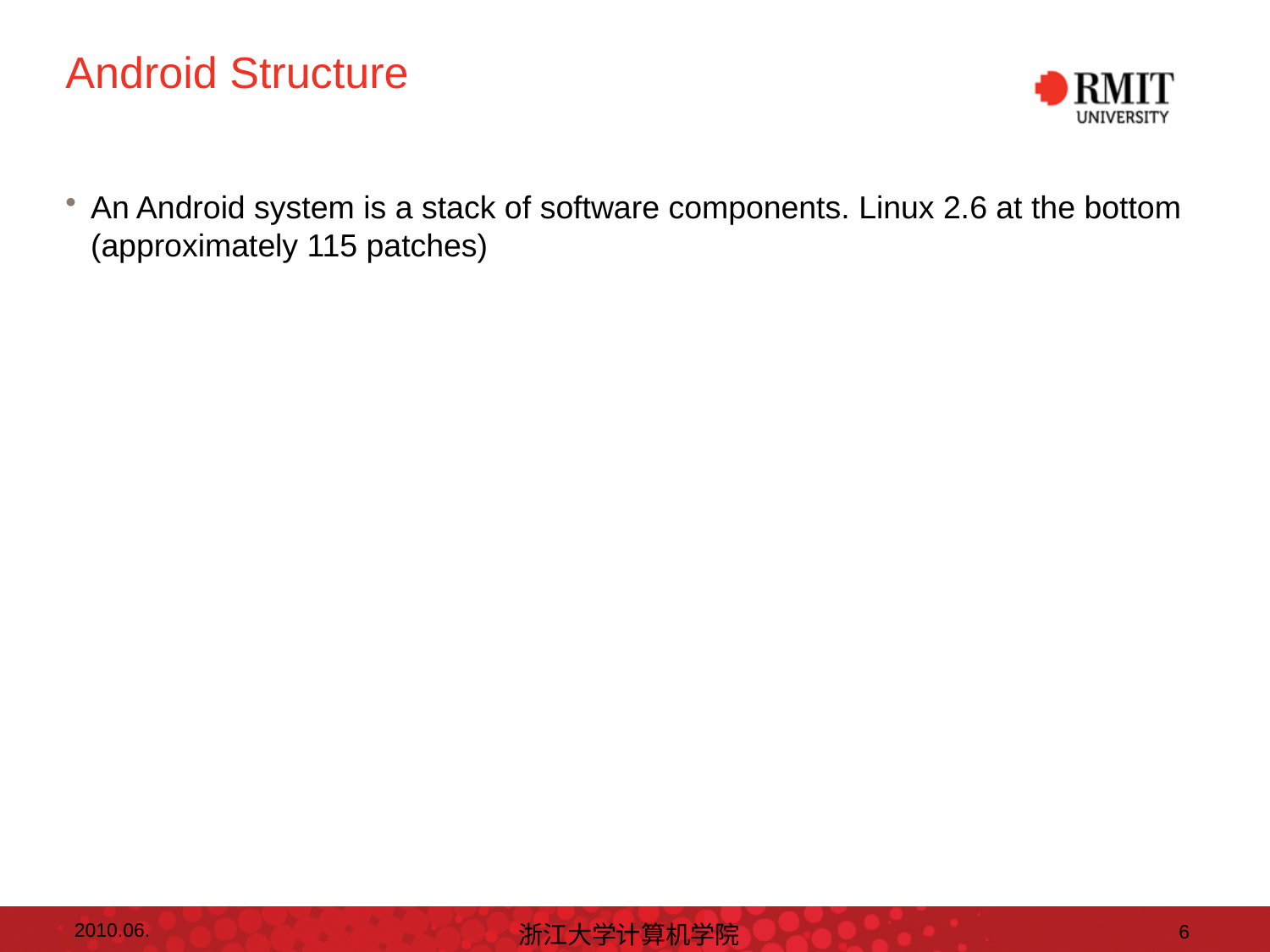

# Android Structure
An Android system is a stack of software components. Linux 2.6 at the bottom (approximately 115 patches)
2010.06.
浙江大学计算机学院
6